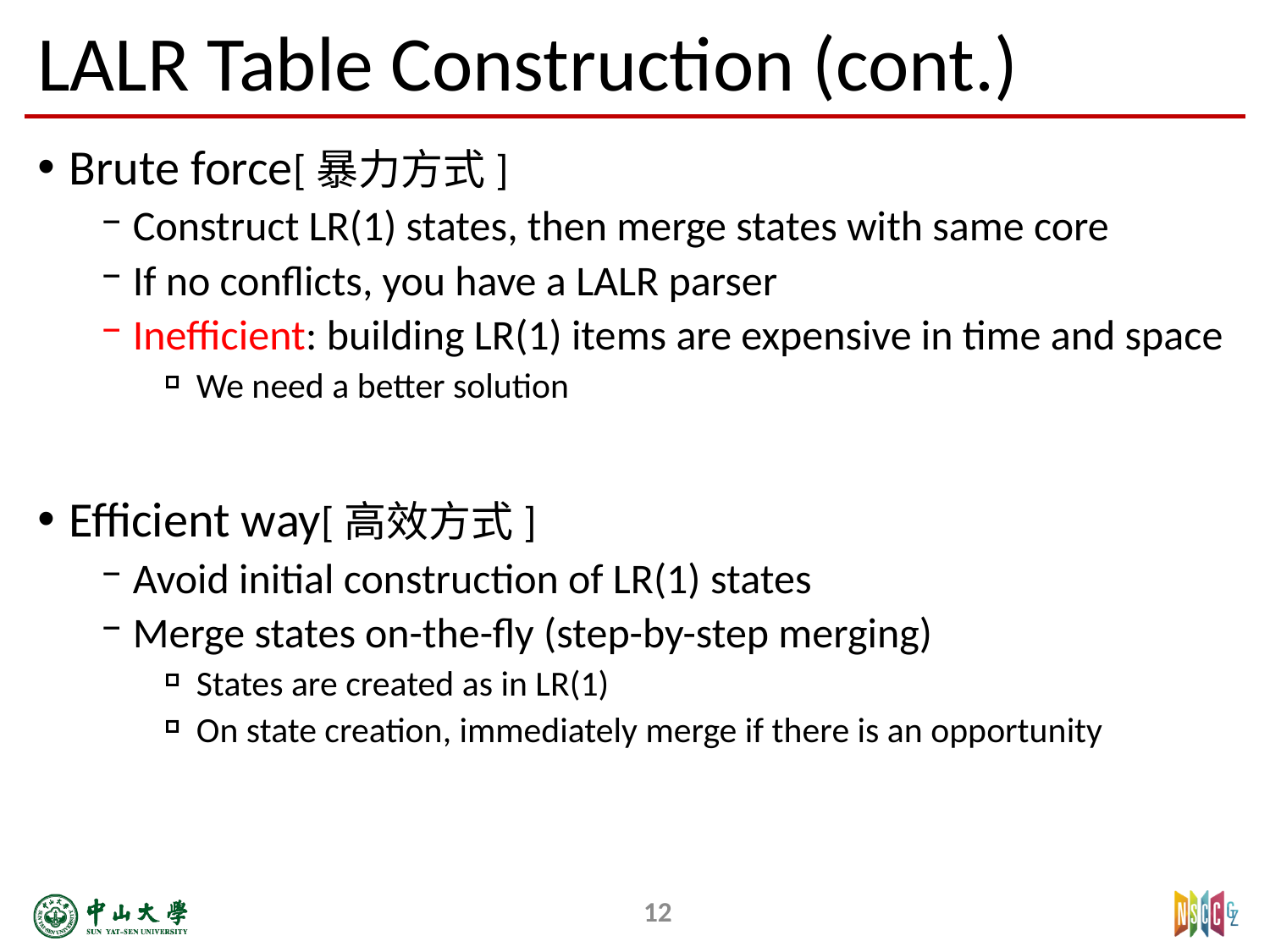

# LALR Table Construction (cont.)
Brute force[暴力方式]
Construct LR(1) states, then merge states with same core
If no conflicts, you have a LALR parser
Inefficient: building LR(1) items are expensive in time and space
We need a better solution

Efficient way[高效方式]
Avoid initial construction of LR(1) states
Merge states on-the-fly (step-by-step merging)
States are created as in LR(1)
On state creation, immediately merge if there is an opportunity
12